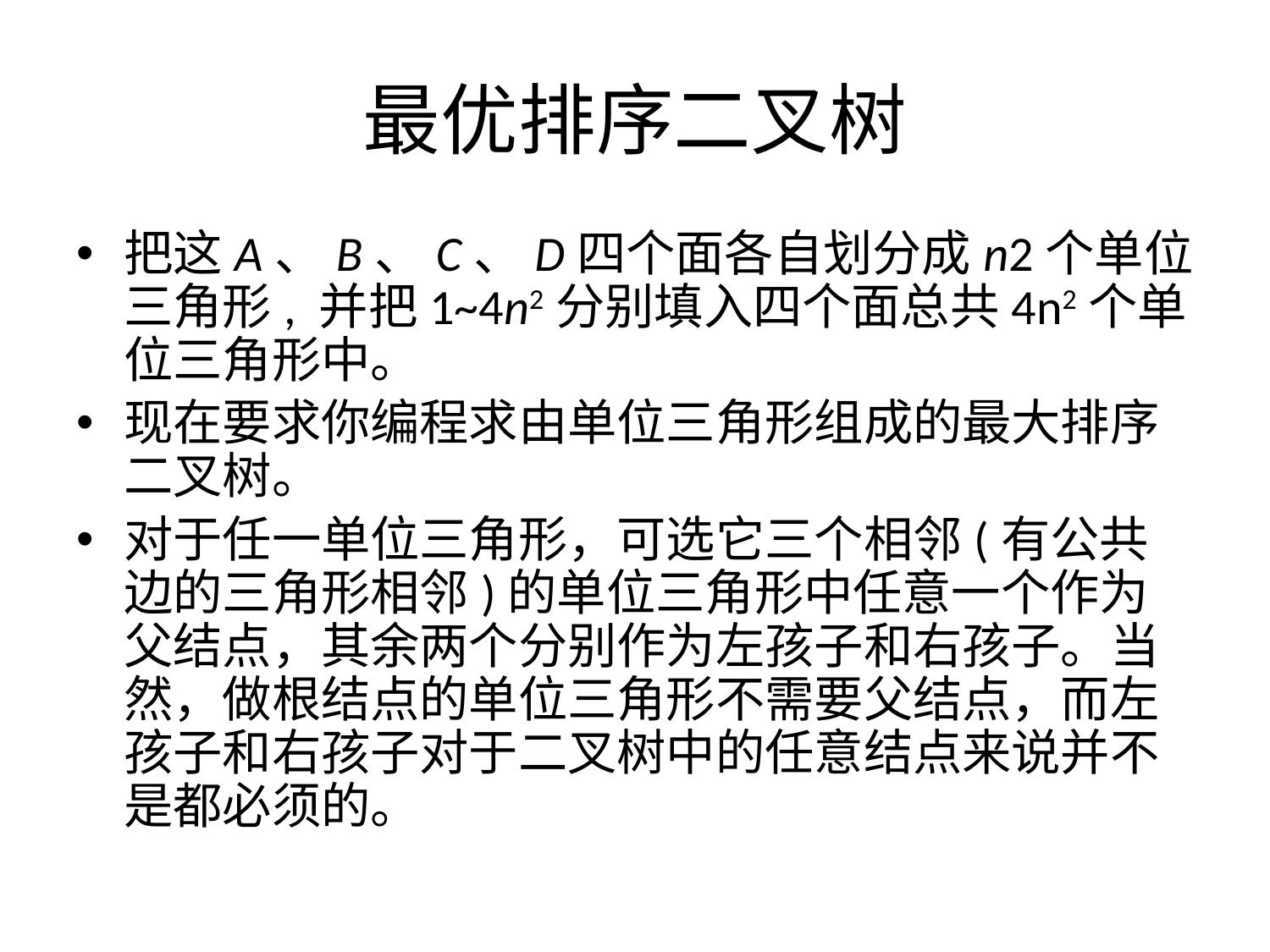

# 最优排序二叉树
把这A、B、C、D四个面各自划分成n2个单位三角形, 并把1~4n2分别填入四个面总共4n2个单位三角形中。
现在要求你编程求由单位三角形组成的最大排序二叉树。
对于任一单位三角形，可选它三个相邻(有公共边的三角形相邻)的单位三角形中任意一个作为父结点，其余两个分别作为左孩子和右孩子。当然，做根结点的单位三角形不需要父结点，而左孩子和右孩子对于二叉树中的任意结点来说并不是都必须的。